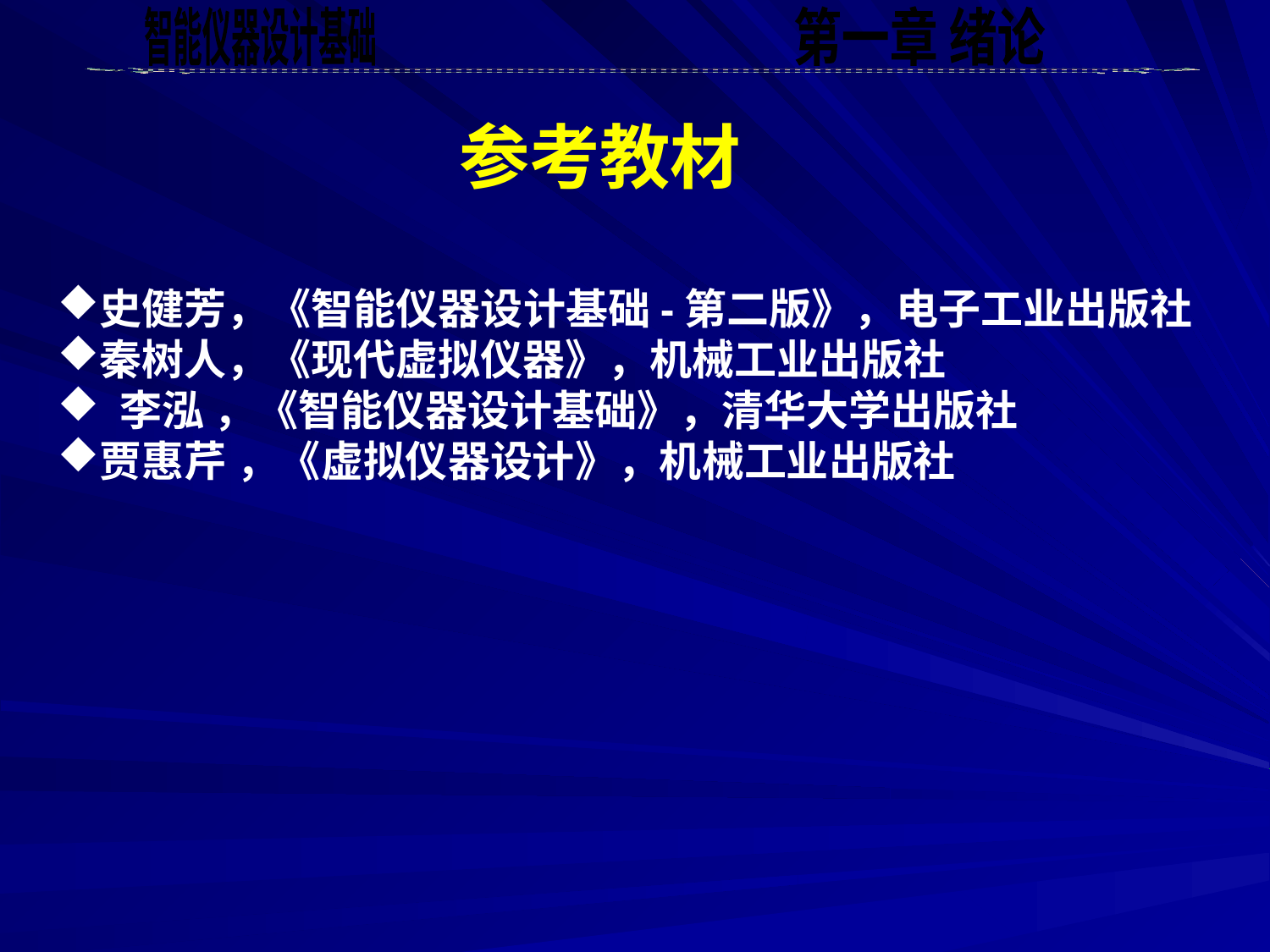

参考教材
史健芳，《智能仪器设计基础-第二版》，电子工业出版社
秦树人，《现代虚拟仪器》，机械工业出版社
 李泓 ，《智能仪器设计基础》，清华大学出版社
贾惠芹 ，《虚拟仪器设计》，机械工业出版社